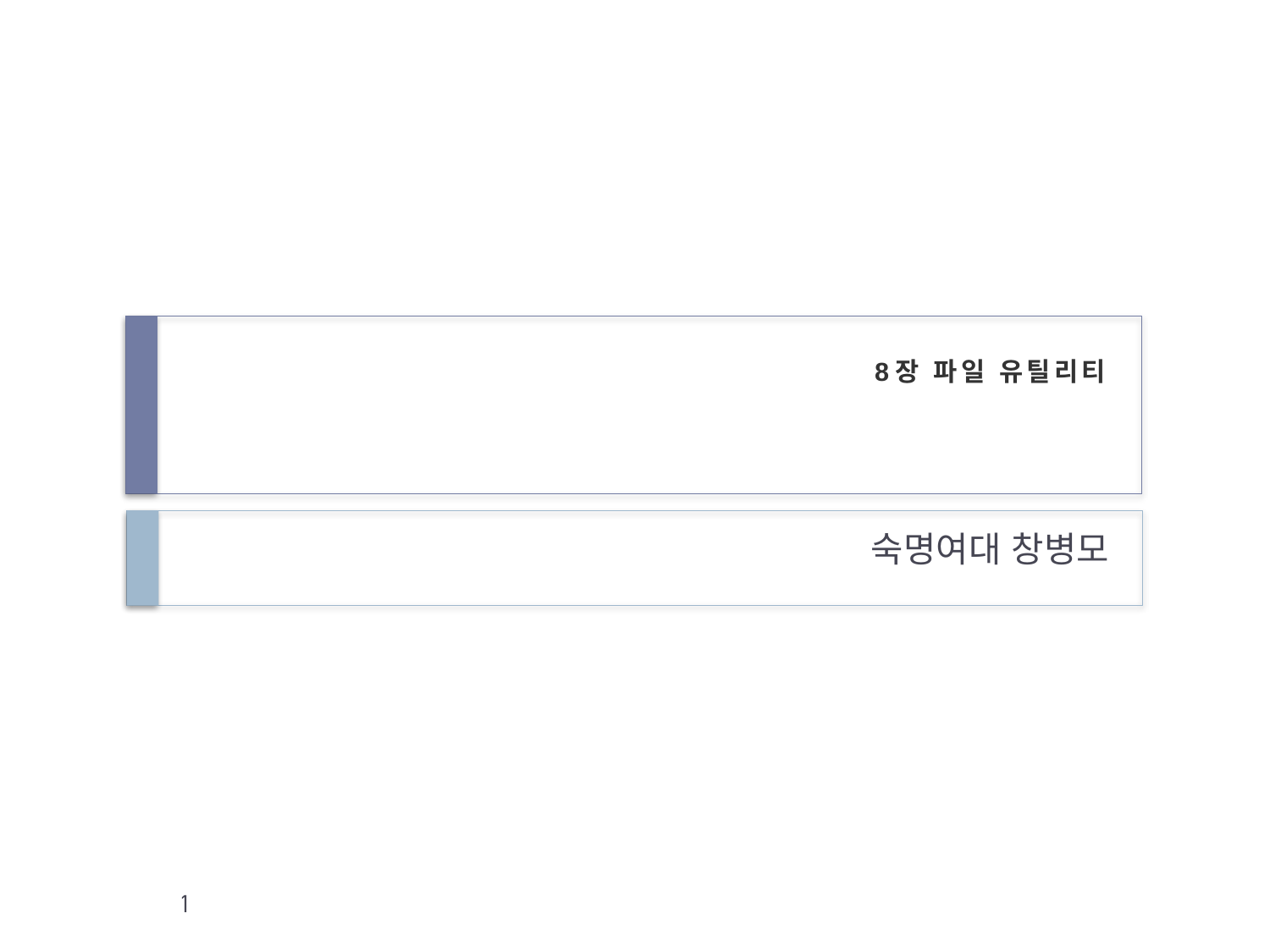

# 8장 파일 유틸리티
숙명여대 창병모
1